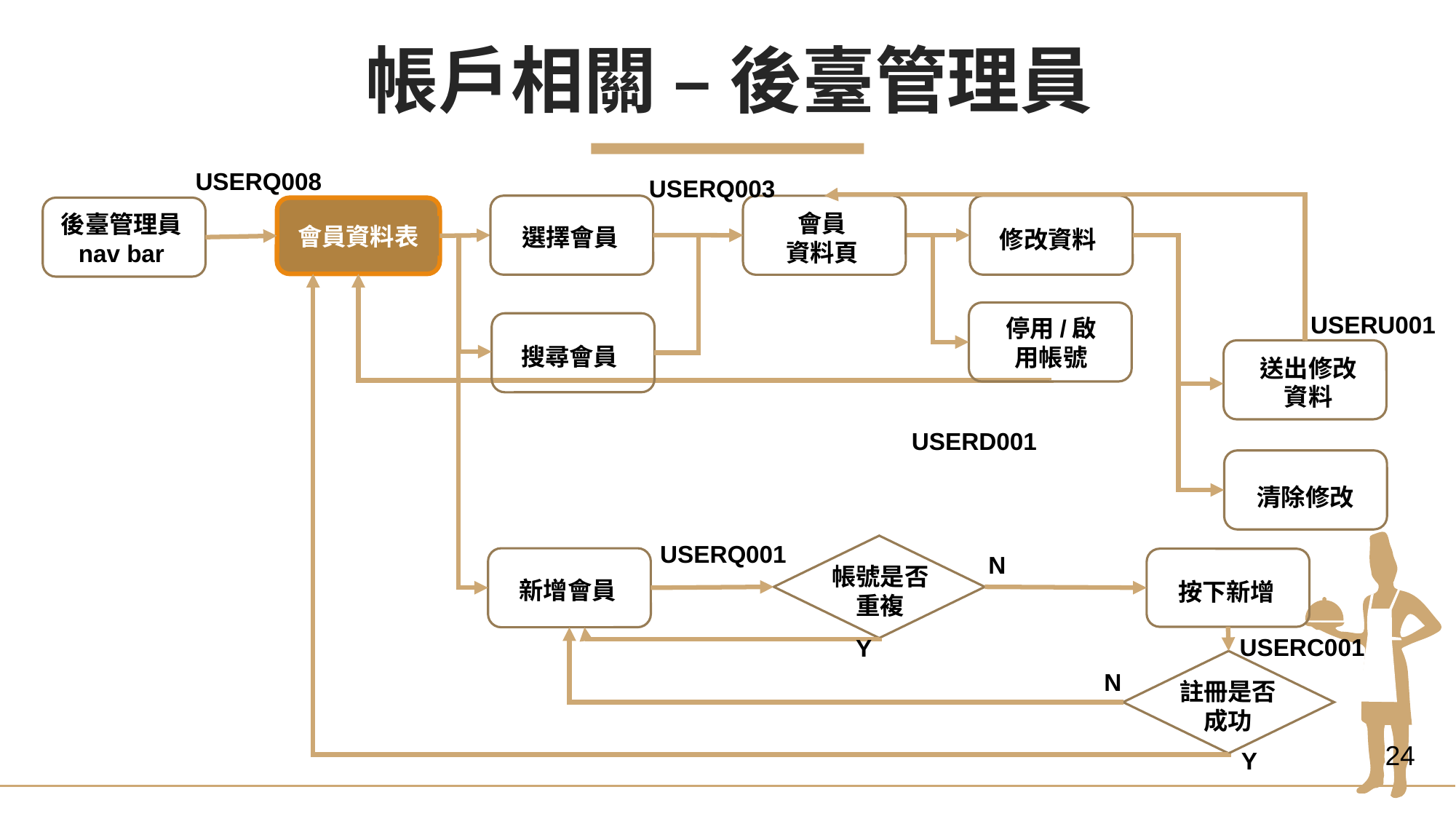

帳戶相關 – 後臺管理員
USERQ008
USERQ003

選擇會員

修改資料

會員
資料頁

會員資料表

後臺管理員
nav bar

停用/啟用帳號
USERU001

搜尋會員

送出修改
資料
USERD001

清除修改
USERQ001

帳號是否
重複
N

新增會員

按下新增
USERC001
Y

註冊是否
成功
N
24
Y